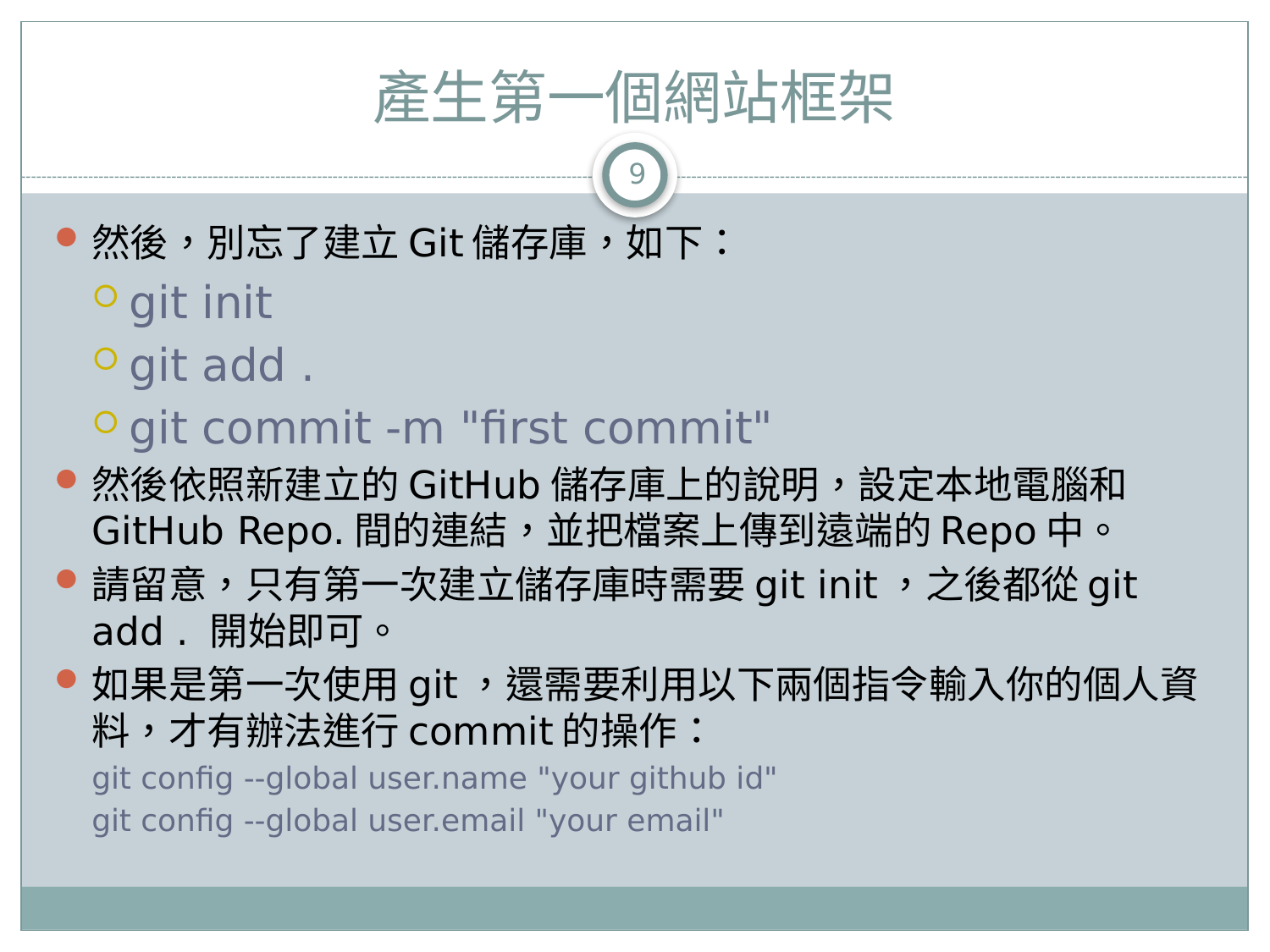

# 產生第一個網站框架
9
然後，別忘了建立Git儲存庫，如下：
git init
git add .
git commit -m "first commit"
然後依照新建立的GitHub儲存庫上的說明，設定本地電腦和GitHub Repo.間的連結，並把檔案上傳到遠端的Repo中。
請留意，只有第一次建立儲存庫時需要git init，之後都從git add . 開始即可。
如果是第一次使用git，還需要利用以下兩個指令輸入你的個人資料，才有辦法進行commit的操作：
git config --global user.name "your github id"
git config --global user.email "your email"